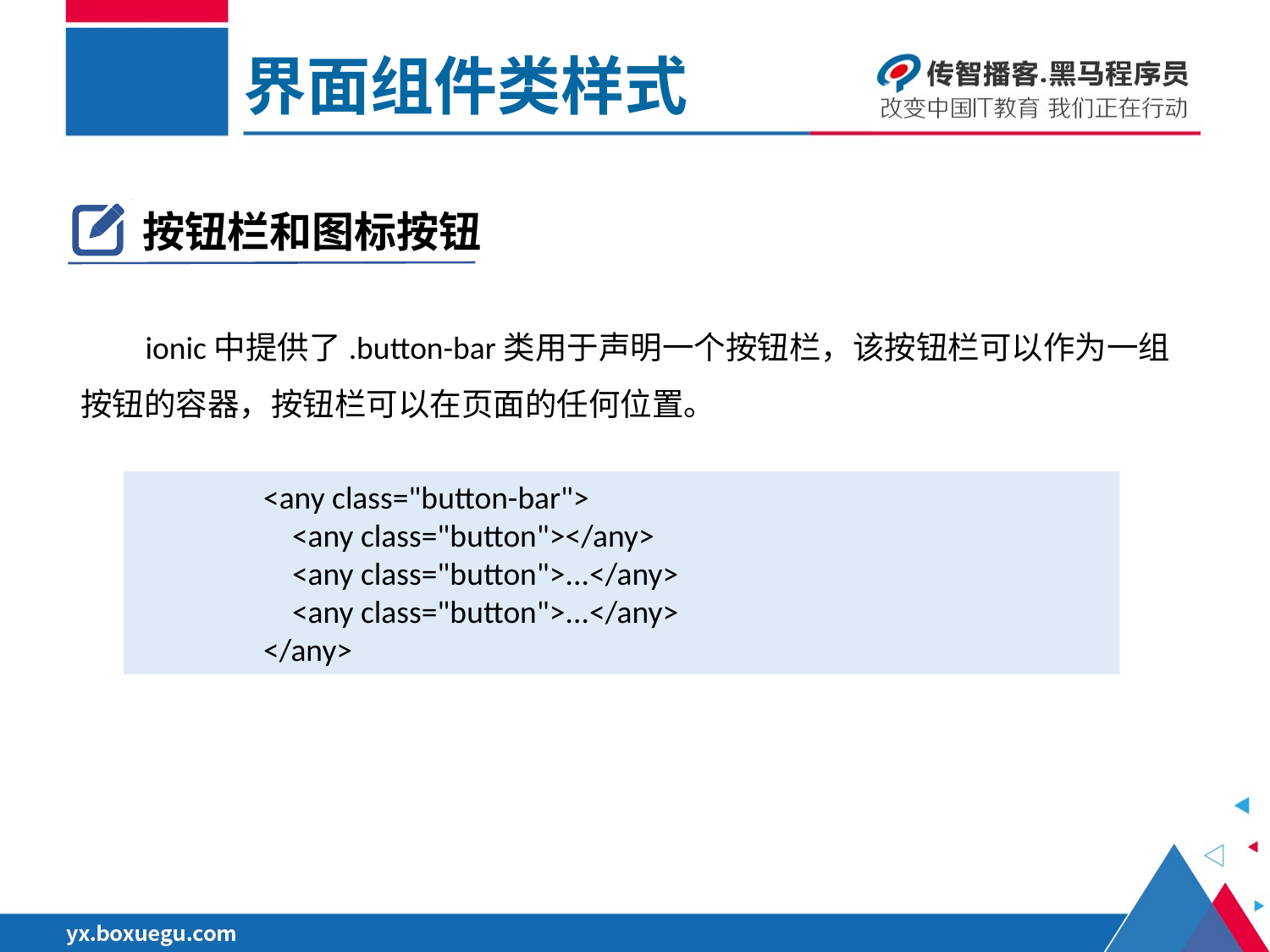

界面组件类样式
按钮栏和图标按钮

         ionic中提供了.button-bar类用于声明一个按钮栏，该按钮栏可以作为一组按钮的容器，按钮栏可以在页面的任何位置。
<any class="button-bar">
    <any class="button"></any>
    <any class="button">...</any>
    <any class="button">...</any>
</any>